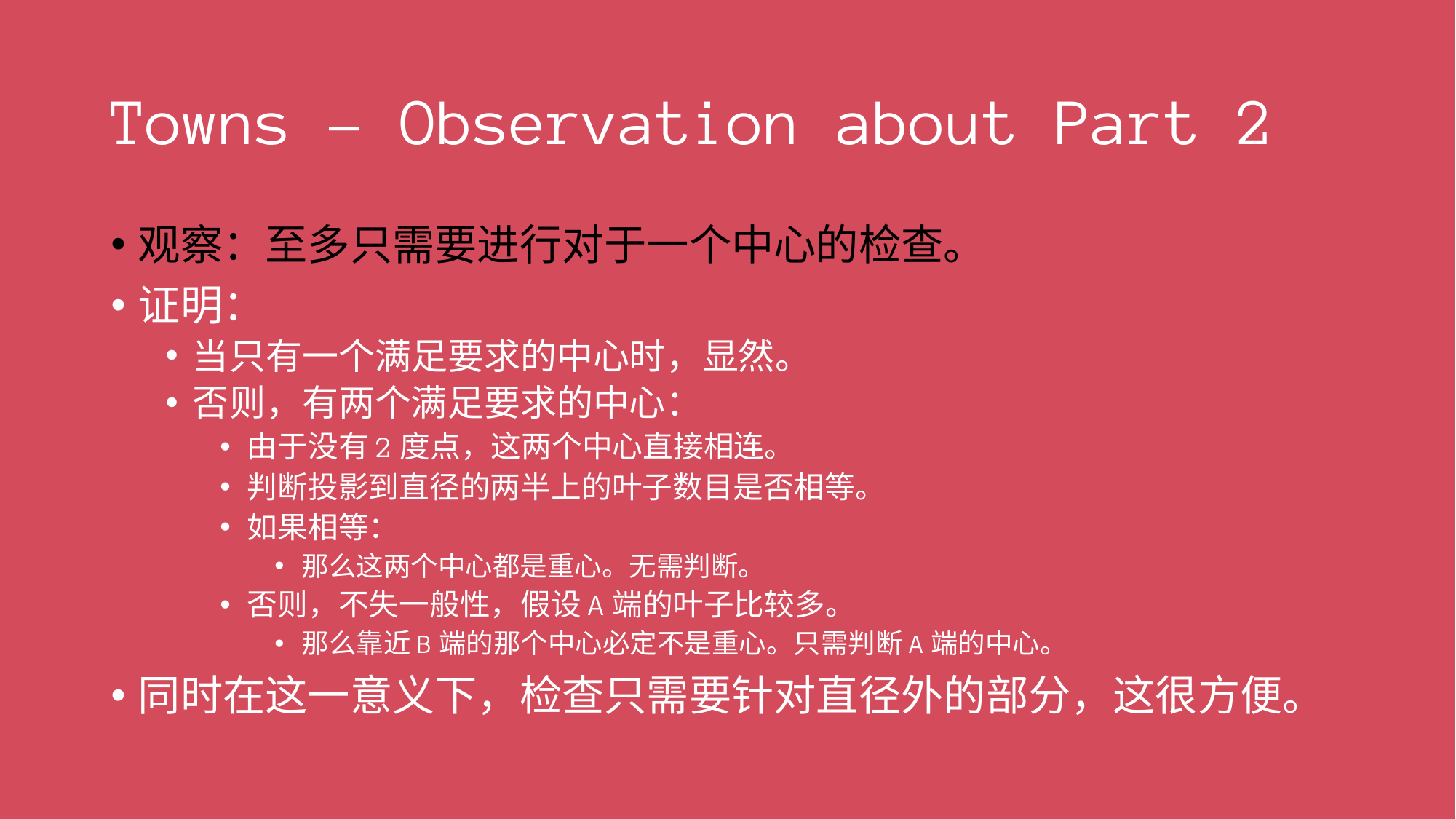

# Towns - Observation about Part 2
观察：至多只需要进行对于一个中心的检查。
证明：
当只有一个满足要求的中心时，显然。
否则，有两个满足要求的中心：
由于没有2度点，这两个中心直接相连。
判断投影到直径的两半上的叶子数目是否相等。
如果相等：
那么这两个中心都是重心。无需判断。
否则，不失一般性，假设A端的叶子比较多。
那么靠近B端的那个中心必定不是重心。只需判断A端的中心。
同时在这一意义下，检查只需要针对直径外的部分，这很方便。